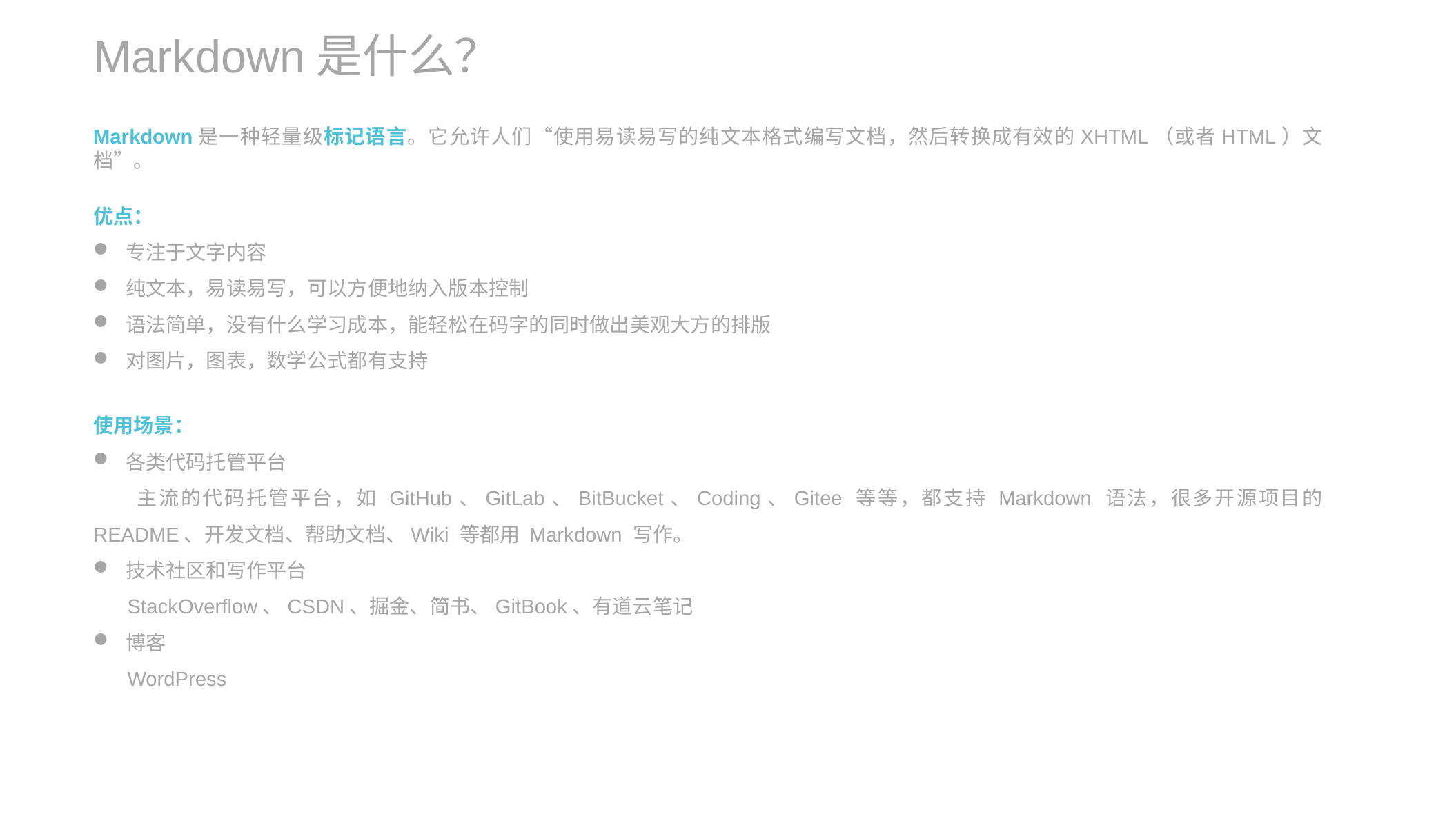

Markdown是什么？
Markdown是一种轻量级标记语言。它允许人们“使用易读易写的纯文本格式编写文档，然后转换成有效的XHTML（或者HTML）文档”。
优点：
专注于文字内容
纯文本，易读易写，可以方便地纳入版本控制
语法简单，没有什么学习成本，能轻松在码字的同时做出美观大方的排版
对图片，图表，数学公式都有支持
使用场景：
各类代码托管平台
      主流的代码托管平台，如 GitHub、GitLab、BitBucket、Coding、Gitee 等等，都支持 Markdown 语法，很多开源项目的 README、开发文档、帮助文档、Wiki 等都用 Markdown 写作。
技术社区和写作平台
      StackOverflow、CSDN、掘金、简书、GitBook、有道云笔记
博客
      WordPress